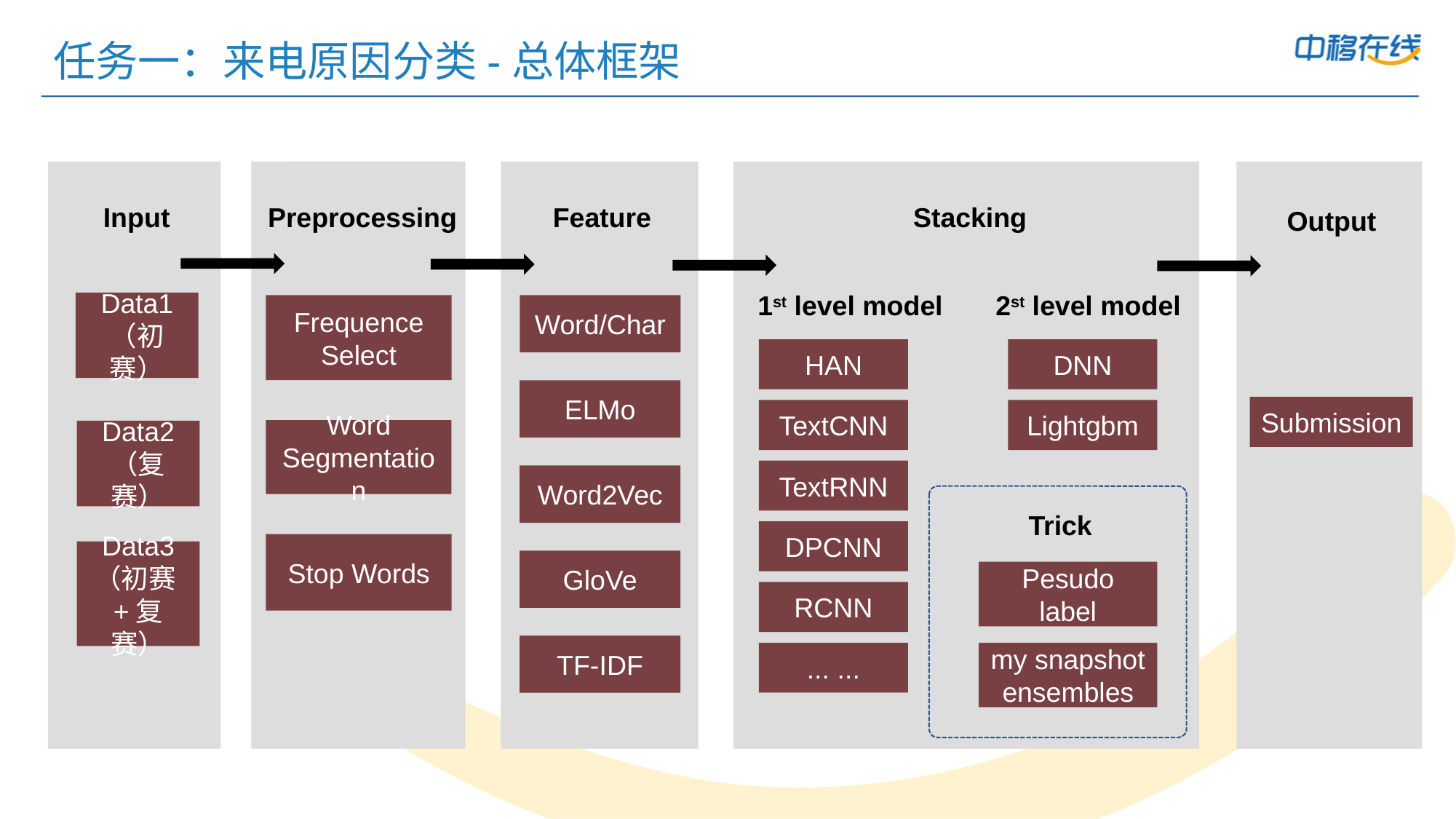

# 任务一：来电原因分类-总体框架

Input
Input
Feature
Stacking
Preprocessing
Output

1st level model
2st level model
Data1
（初赛）
Frequence
Select
Word/Char
HAN
DNN
ELMo
Data
Submission
TextCNN
Lightgbm
Word
Segmentation
Data2
（复赛）
TextRNN
Word2Vec

Trick
DPCNN
Stop Words
Data3
（初赛+复赛）
GloVe
Pesudo
label
RCNN
TF-IDF
... ...
my snapshot
ensembles